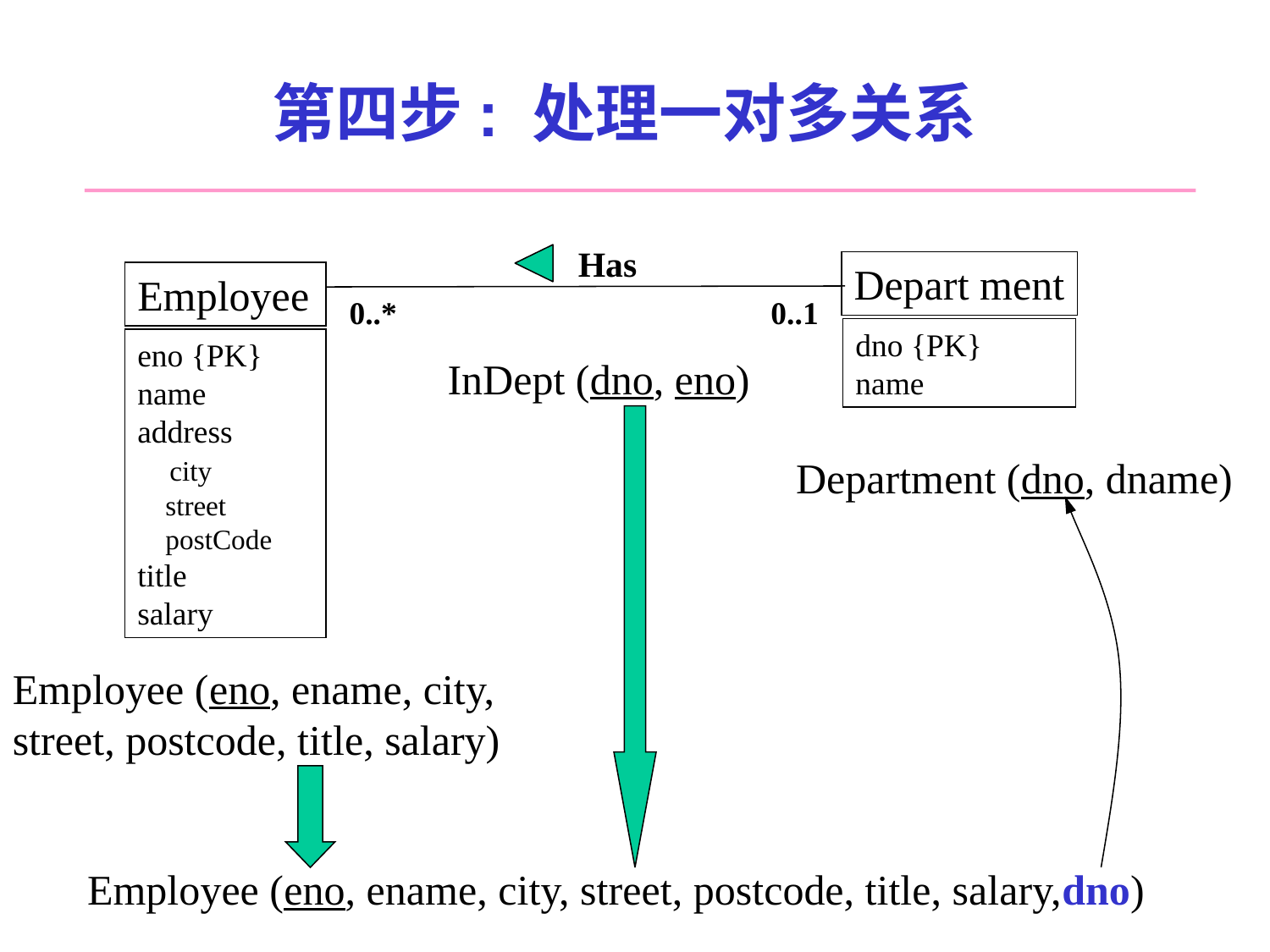

# 第四步: 处理一对多关系

Has

Depart ment
Employee

0..*
0..1
dno {PK}
name
eno {PK}
name
address
    city
    street
    postCode
title
salary
InDept (dno, eno)

Department (dno, dname)

Employee (eno, ename, city, street, postcode, title, salary)

Employee (eno, ename, city, street, postcode, title, salary,dno)